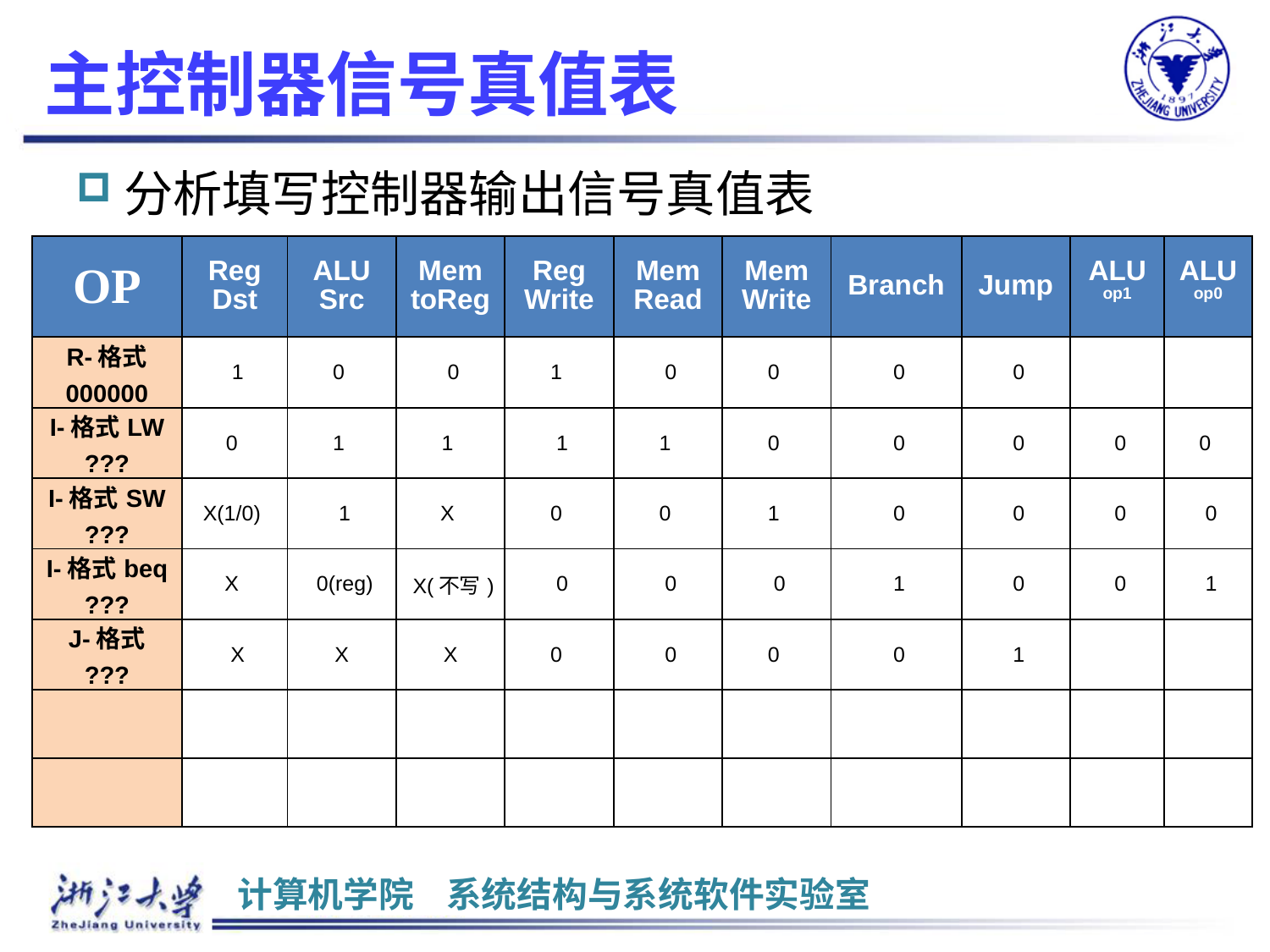

# 主控制器信号真值表
分析填写控制器输出信号真值表
| OP | Reg Dst | ALU Src | Mem toReg | Reg Write | Mem Read | Mem Write | Branch | Jump | ALU op1 | ALU op0 |
| --- | --- | --- | --- | --- | --- | --- | --- | --- | --- | --- |
| R-格式 000000 | 1 | 0 | 0 | 1 | 0 | 0 | 0 | 0 |  |  |
| I-格式LW ??? | 0 | 1 | 1 | 1 | 1 | 0 | 0 | 0 | 0 | 0 |
| I-格式SW ??? | X(1/0) | 1 | X | 0 | 0 | 1 | 0 | 0 | 0 | 0 |
| I-格式beq ??? | X | 0(reg) | X(不写) | 0 | 0 | 0 | 1 | 0 | 0 | 1 |
| J-格式 ??? | X | X | X | 0 | 0 | 0 | 0 | 1 |  |  |
|  |  |  |  |  |  |  |  |  |  |  |
|  |  |  |  |  |  |  |  |  |  |  |